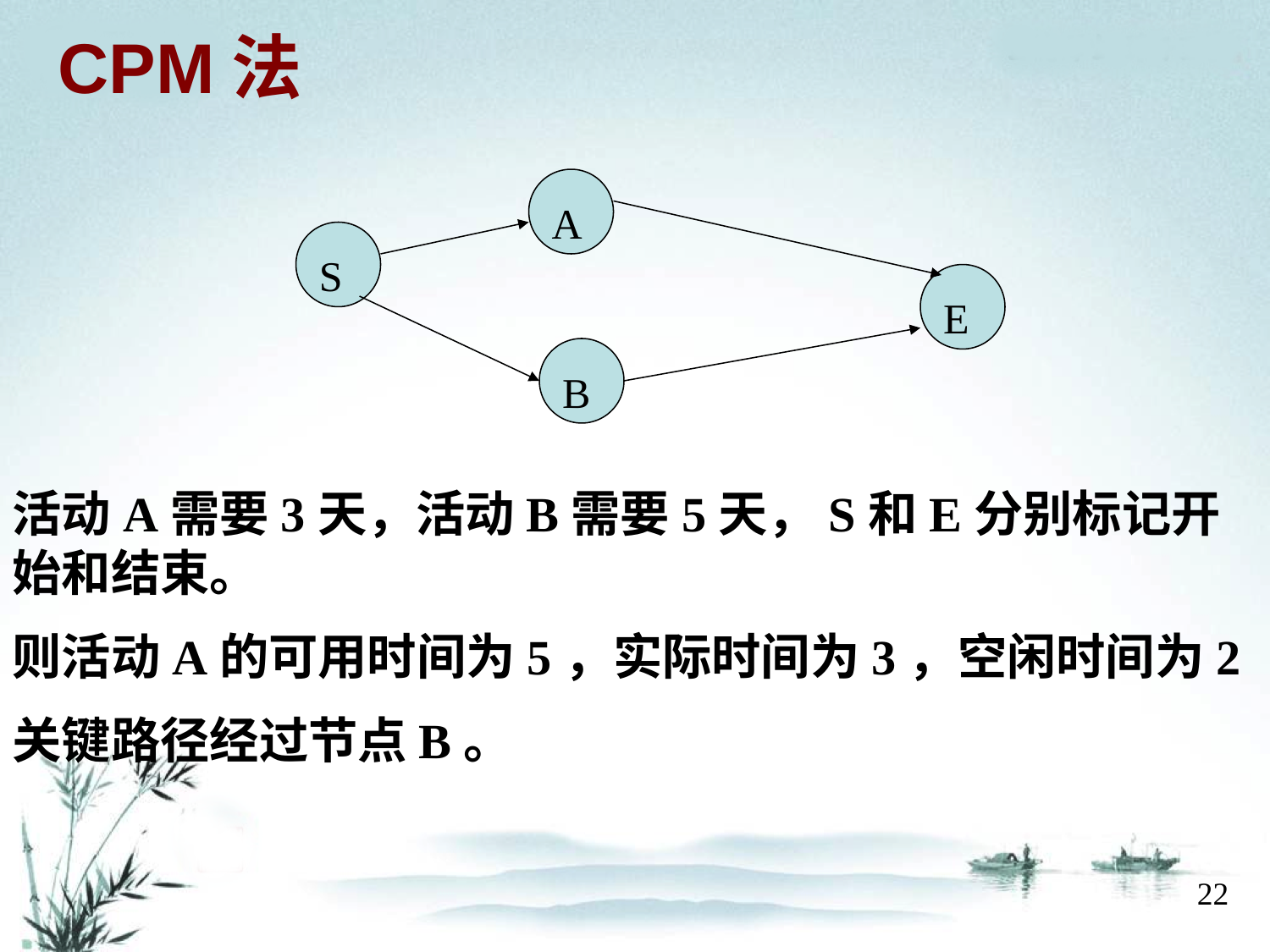

# CPM法

A

S

E

B
活动A需要3天，活动B需要5天，S和E分别标记开始和结束。
则活动A的可用时间为5，实际时间为3，空闲时间为2
关键路径经过节点B。
22